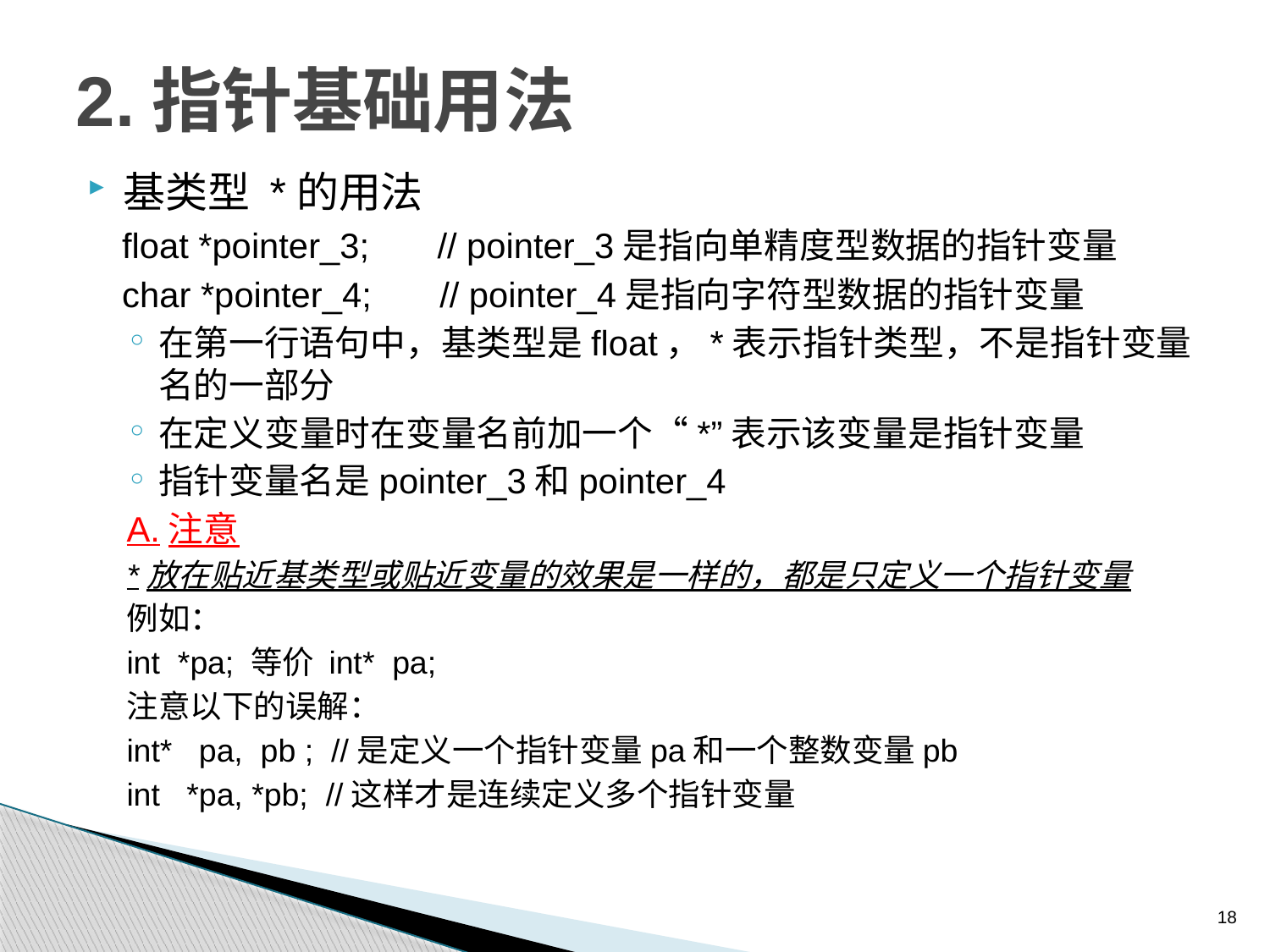

# 2.指针基础用法
基类型 *的用法
float *pointer_3;       // pointer_3是指向单精度型数据的指针变量
char *pointer_4;       // pointer_4是指向字符型数据的指针变量
在第一行语句中，基类型是float，*表示指针类型，不是指针变量名的一部分
在定义变量时在变量名前加一个“*”表示该变量是指针变量
指针变量名是pointer_3和pointer_4
A.注意
*放在贴近基类型或贴近变量的效果是一样的，都是只定义一个指针变量
例如：
int  *pa; 等价 int*  pa;
注意以下的误解：
int*   pa,  pb ;  //是定义一个指针变量pa和一个整数变量pb
int   *pa, *pb;  //这样才是连续定义多个指针变量

18